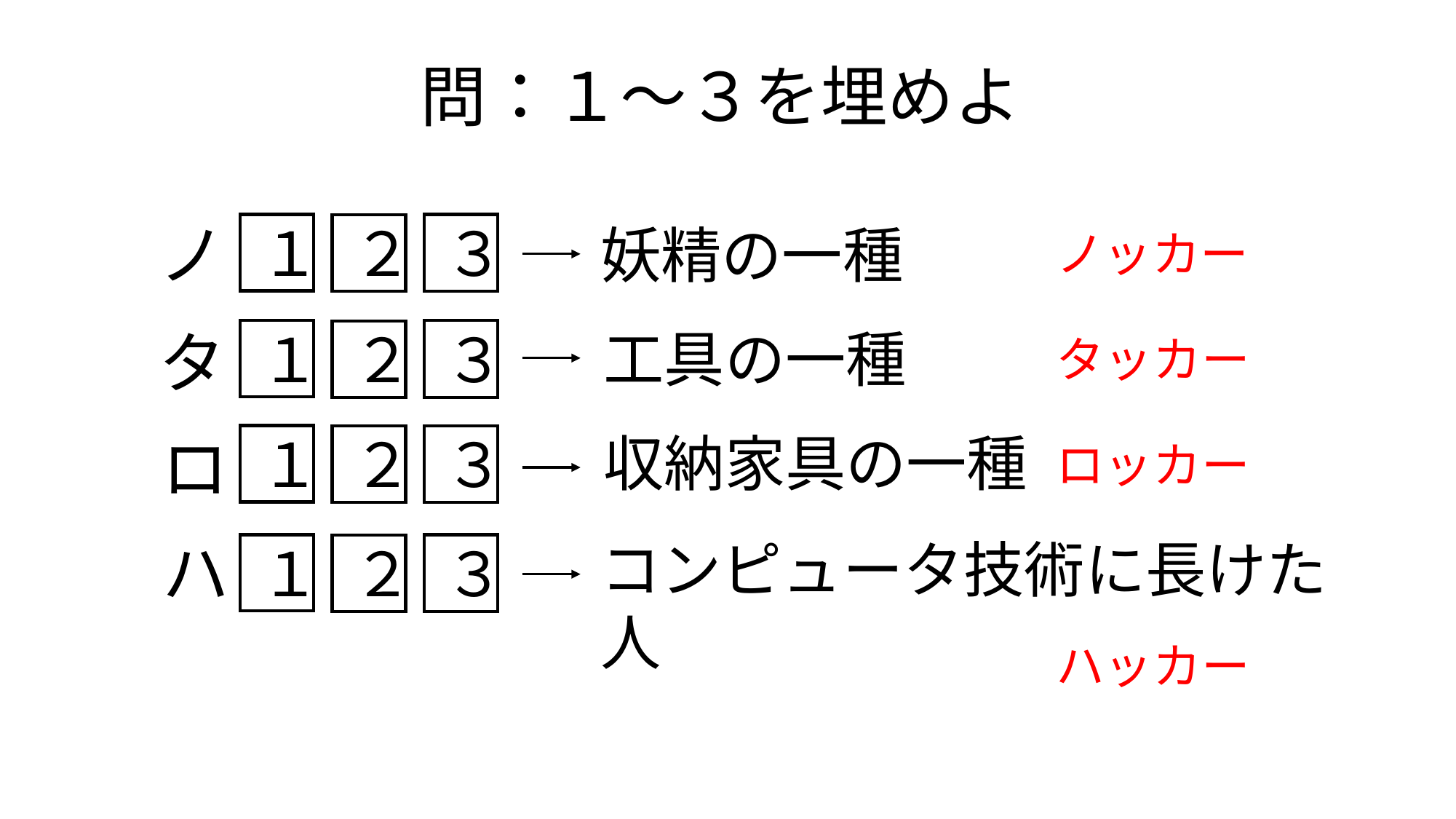

# 問：１～３を埋めよ
ノ
１
２
３

妖精の一種
ノッカー
タ
工具の一種
１
２
３

タッカー
収納家具の一種
ロ
１
２
３

ロッカー
ハ
コンピュータ技術に長けた人
１
２
３

ハッカー